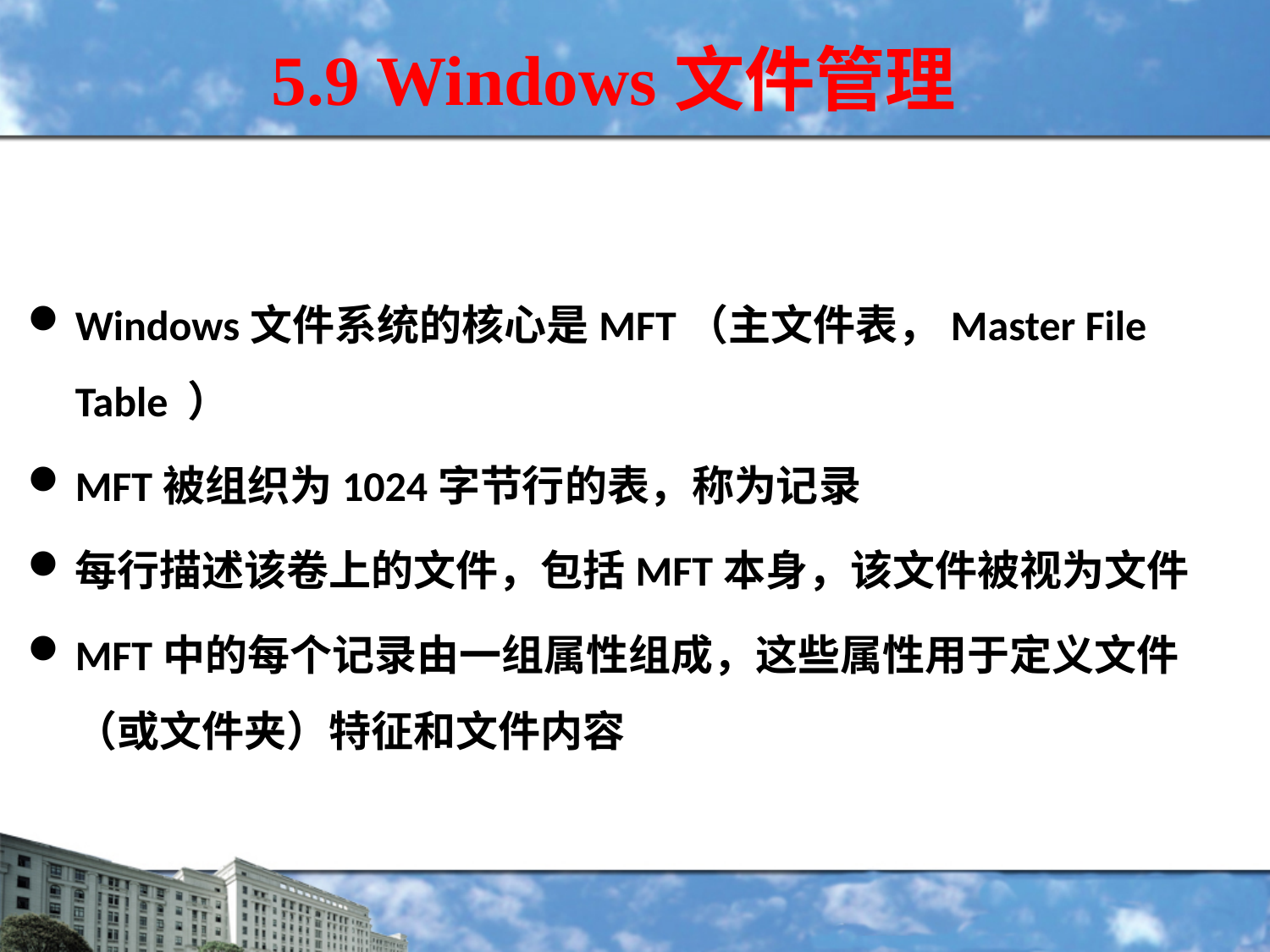

# 5.9 Windows文件管理
Windows文件系统的核心是MFT（主文件表，Master File Table ）
MFT被组织为1024字节行的表，称为记录
每行描述该卷上的文件，包括MFT本身，该文件被视为文件
MFT中的每个记录由一组属性组成，这些属性用于定义文件（或文件夹）特征和文件内容